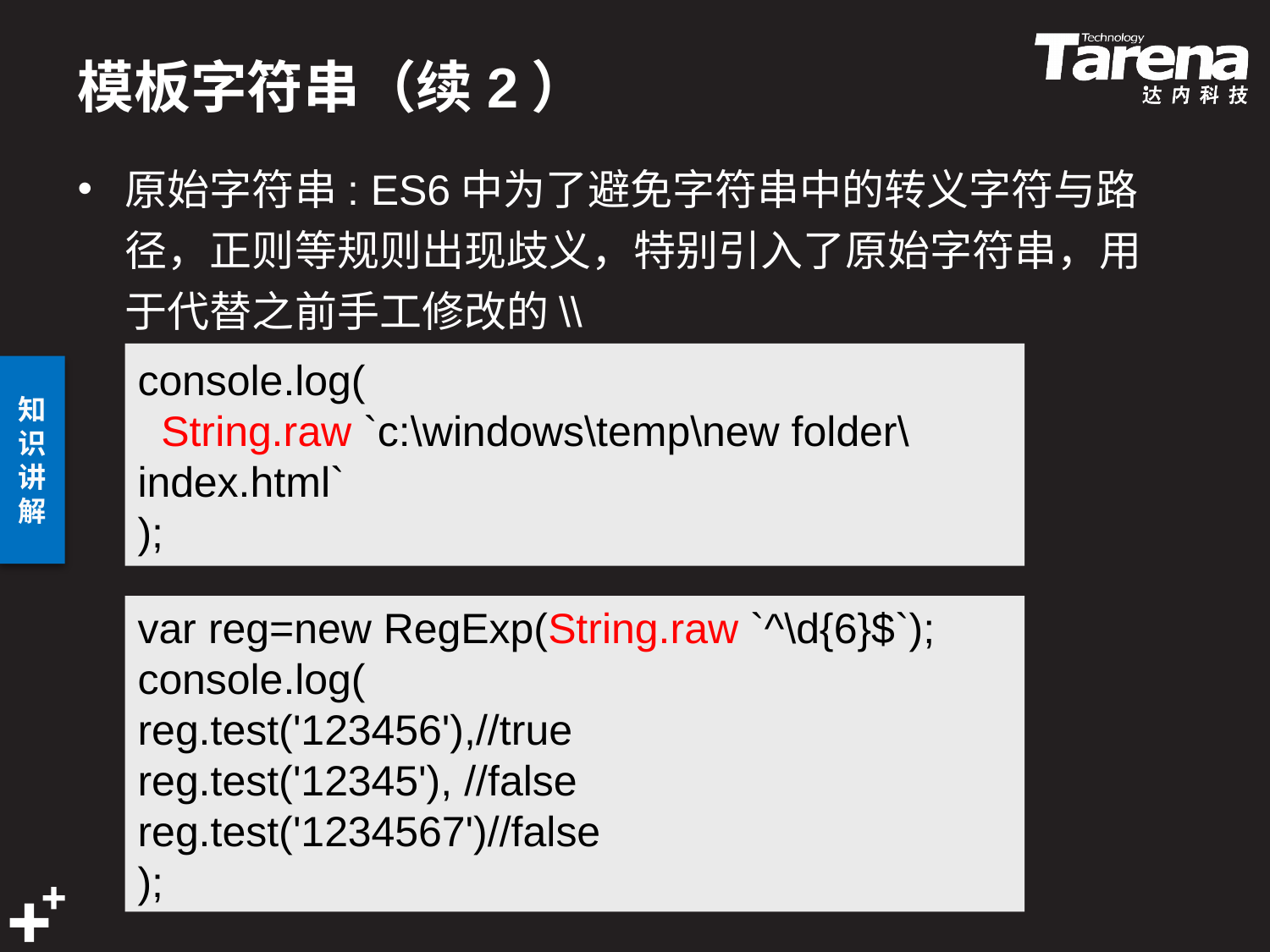

# 模板字符串（续2）
原始字符串: ES6中为了避免字符串中的转义字符与路径，正则等规则出现歧义，特别引入了原始字符串，用于代替之前手工修改的\\
console.log(
  String.raw `c:\windows\temp\new folder\index.html`
);
var reg=new RegExp(String.raw `^\d{6}$`);
console.log(
reg.test('123456'),//true
reg.test('12345'), //false
reg.test('1234567')//false
);